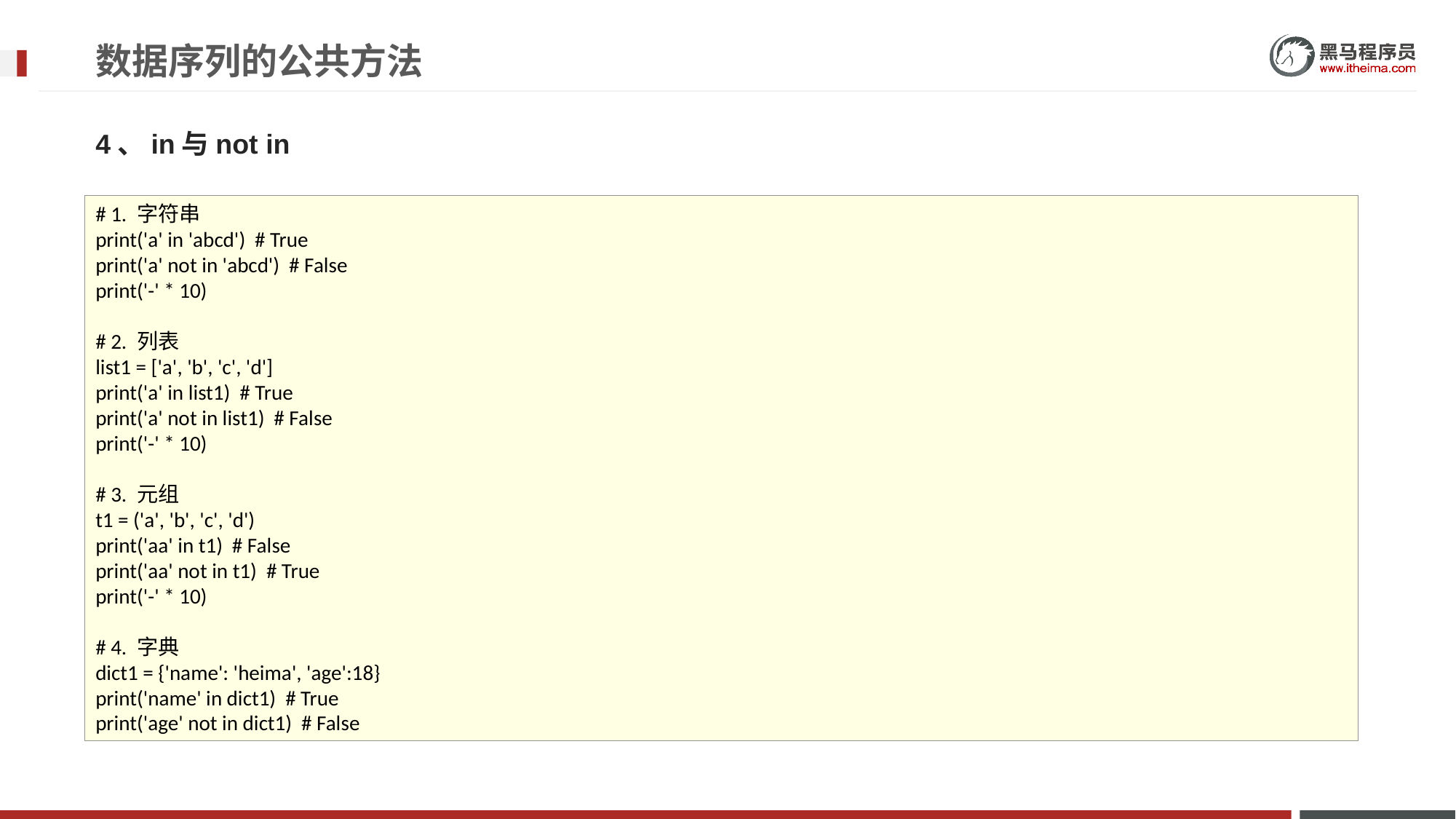

# 数据序列的公共方法
4、in与not in
# 1. 字符串 print('a' in 'abcd')  # True print('a' not in 'abcd')  # False print('-' * 10) # 2. 列表 list1 = ['a', 'b', 'c', 'd'] print('a' in list1)  # True print('a' not in list1)  # False print('-' * 10) # 3. 元组 t1 = ('a', 'b', 'c', 'd') print('aa' in t1)  # False print('aa' not in t1)  # True print('-' * 10) # 4. 字典 dict1 = {'name': 'heima', 'age':18} print('name' in dict1)  # True print('age' not in dict1)  # False